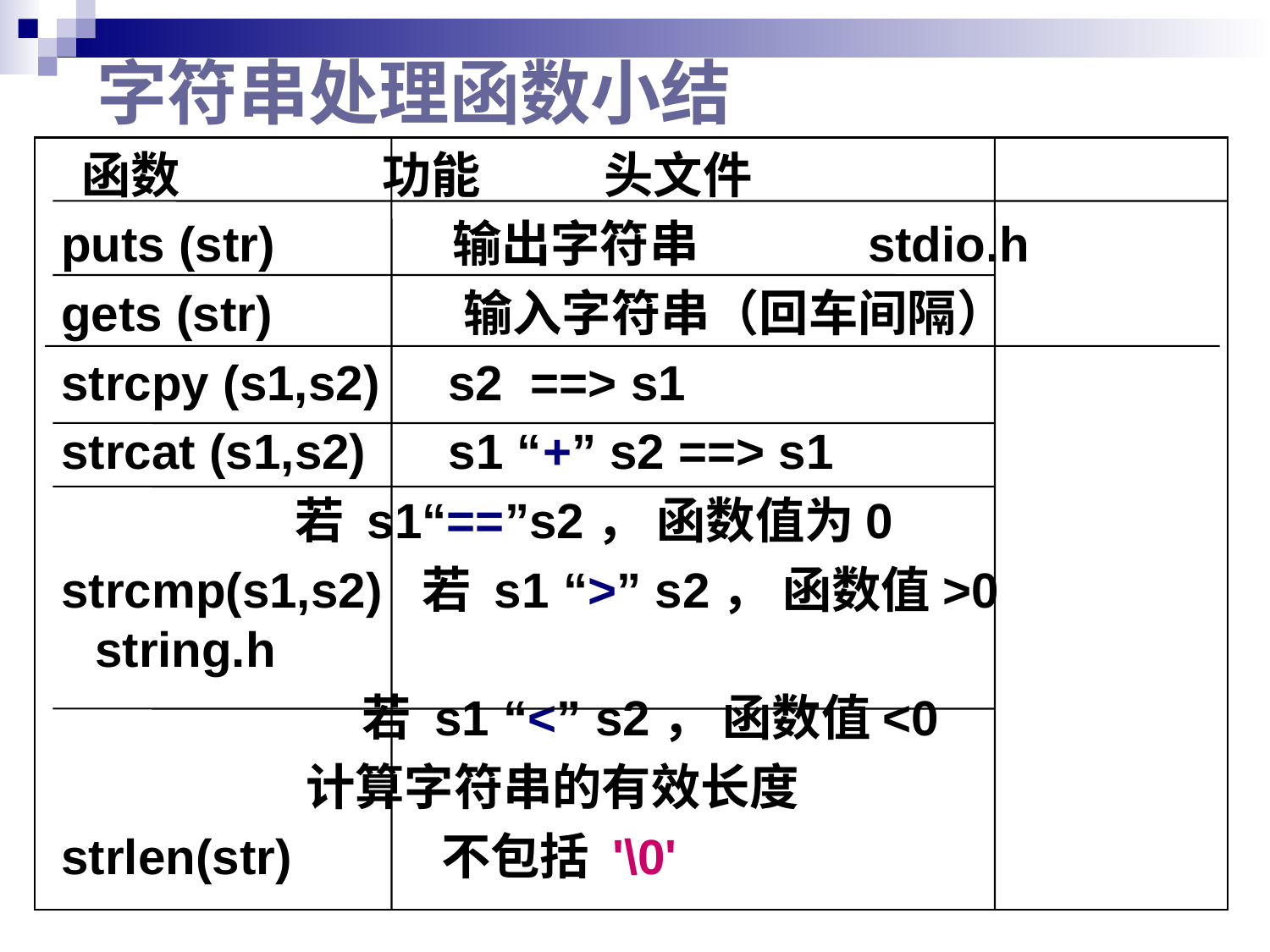

# 字符串处理函数小结
  函数                  功能           头文件
 puts (str)            输出字符串              stdio.h
 gets (str)             输入字符串（回车间隔）
 strcpy (s1,s2)     s2  ==> s1
 strcat (s1,s2)      s1 “+” s2 ==> s1
                     若 s1“==”s2， 函数值为0
 strcmp(s1,s2)  若 s1 “>” s2， 函数值>0   string.h
                           若 s1 “<” s2， 函数值<0
                      计算字符串的有效长度
 strlen(str)          不包括 '\0'